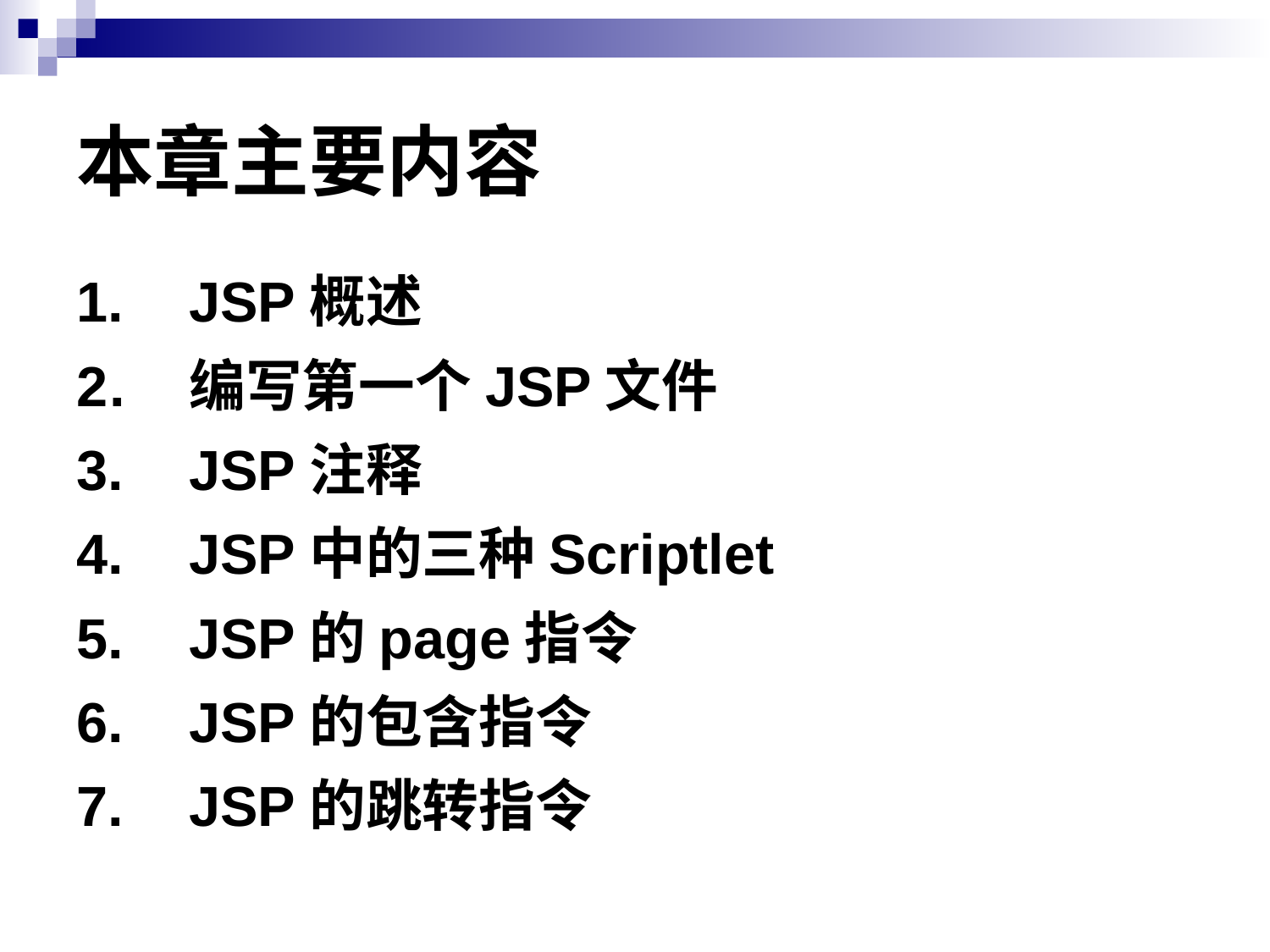

# 本章主要内容
JSP概述
编写第一个JSP文件
JSP注释
JSP中的三种Scriptlet
JSP的page指令
JSP的包含指令
JSP的跳转指令
1